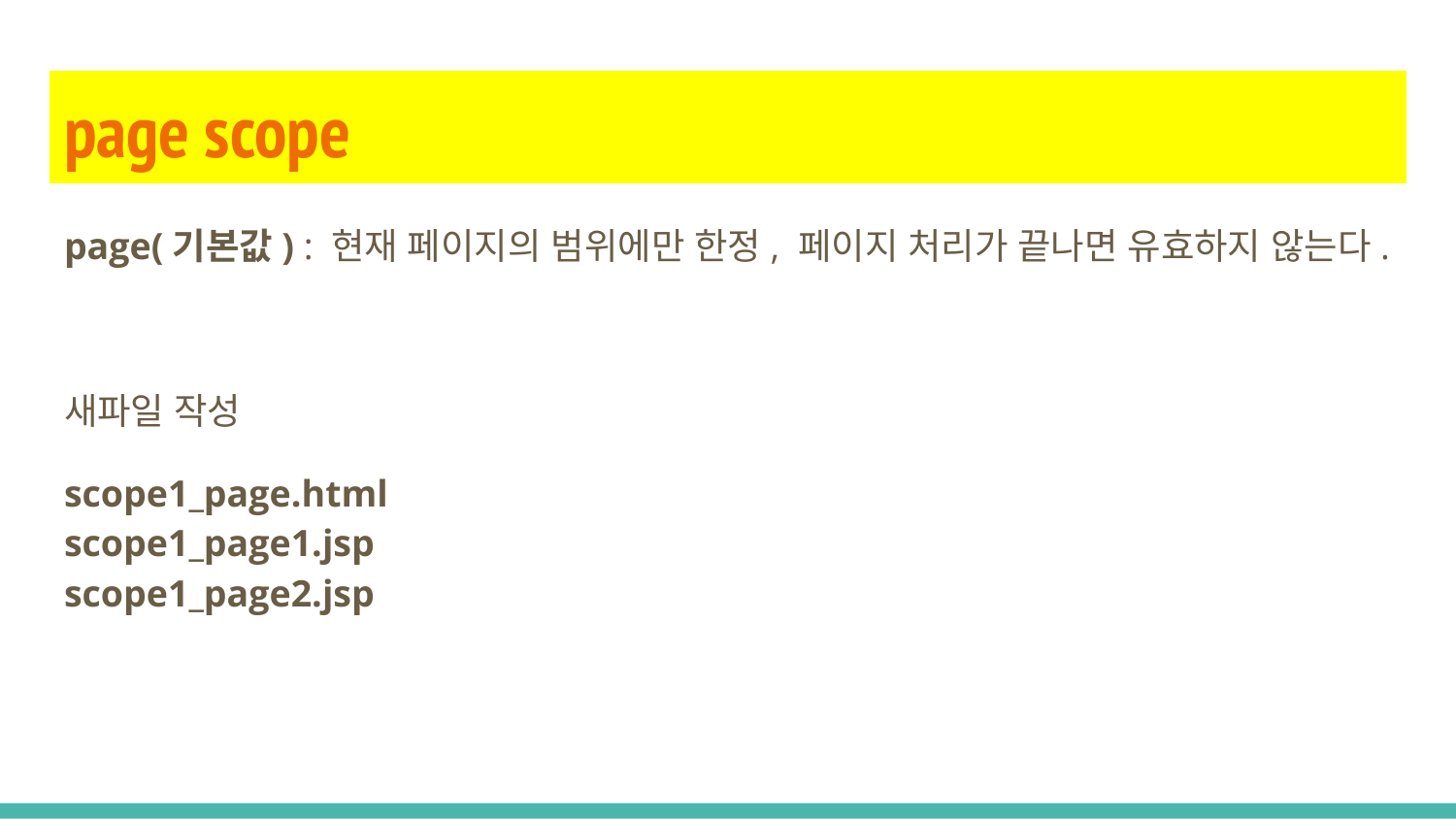

# page scope
page(기본값) : 현재 페이지의 범위에만 한정, 페이지 처리가 끝나면 유효하지 않는다.

새파일 작성
scope1_page.html
scope1_page1.jsp
scope1_page2.jsp